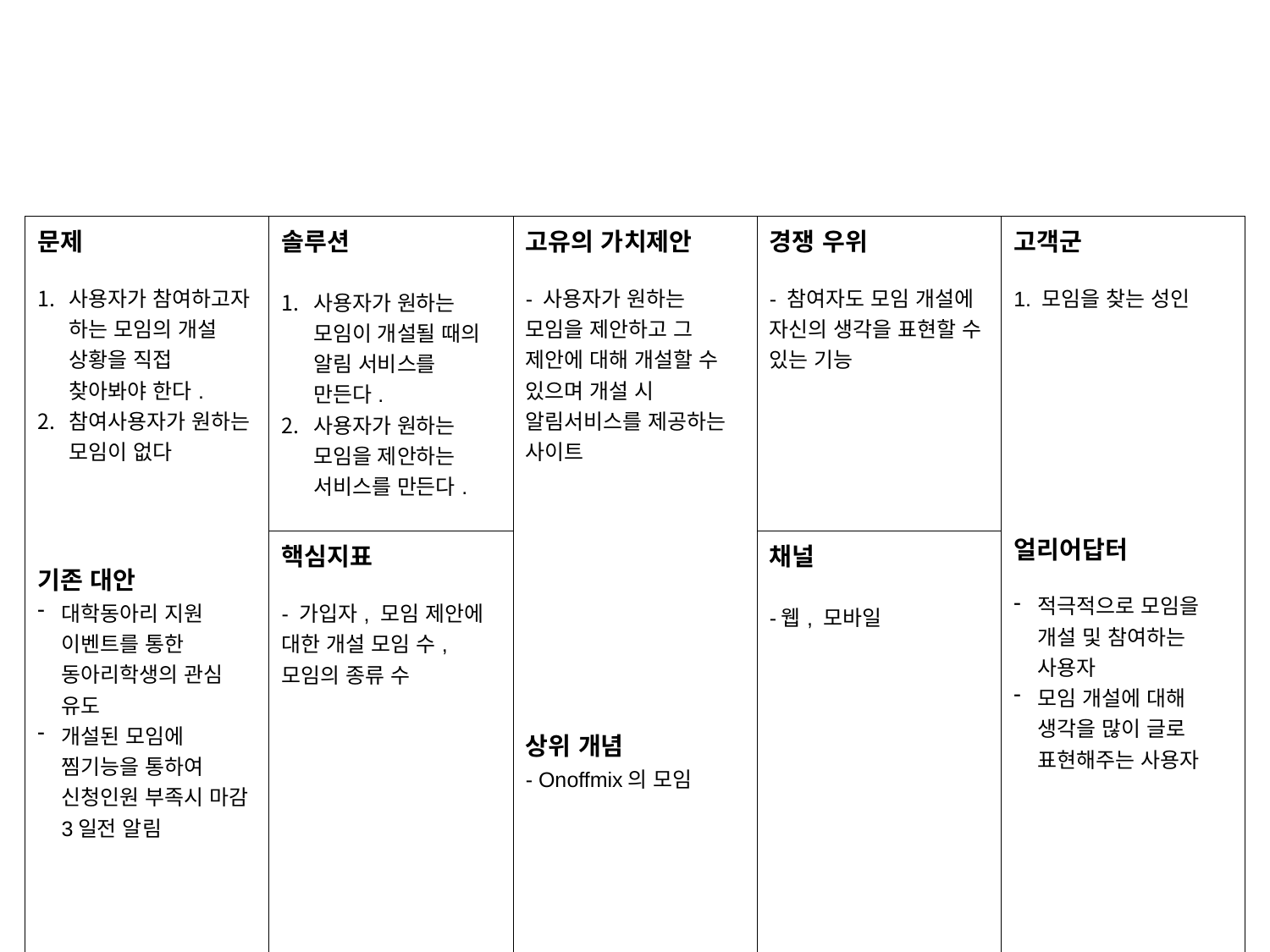

| 문제 사용자가 참여하고자 하는 모임의 개설 상황을 직접 찾아봐야 한다. 참여사용자가 원하는 모임이 없다 기존 대안 대학동아리 지원 이벤트를 통한 동아리학생의 관심 유도 개설된 모임에 찜기능을 통하여 신청인원 부족시 마감 3일전 알림 | 솔루션 사용자가 원하는 모임이 개설될 때의 알림 서비스를 만든다. 사용자가 원하는 모임을 제안하는 서비스를 만든다. | 고유의 가치제안 - 사용자가 원하는 모임을 제안하고 그 제안에 대해 개설할 수 있으며 개설 시 알림서비스를 제공하는 사이트 상위 개념 - Onoffmix의 모임 |  | 경쟁 우위 - 참여자도 모임 개설에 자신의 생각을 표현할 수 있는 기능 | 고객군 1. 모임을 찾는 성인 얼리어답터 적극적으로 모임을 개설 및 참여하는 사용자 모임 개설에 대해 생각을 많이 글로 표현해주는 사용자 |
| --- | --- | --- | --- | --- | --- |
|  | 핵심지표 - 가입자, 모임 제안에 대한 개설 모임 수, 모임의 종류 수 |  |  | 채널 -웹, 모바일 |  |
| 비용구조 - 서버유지비, 인건비 |  |  | 수익원 광고 유료모임 신청 유료모임 메인화면배치 |  |  |